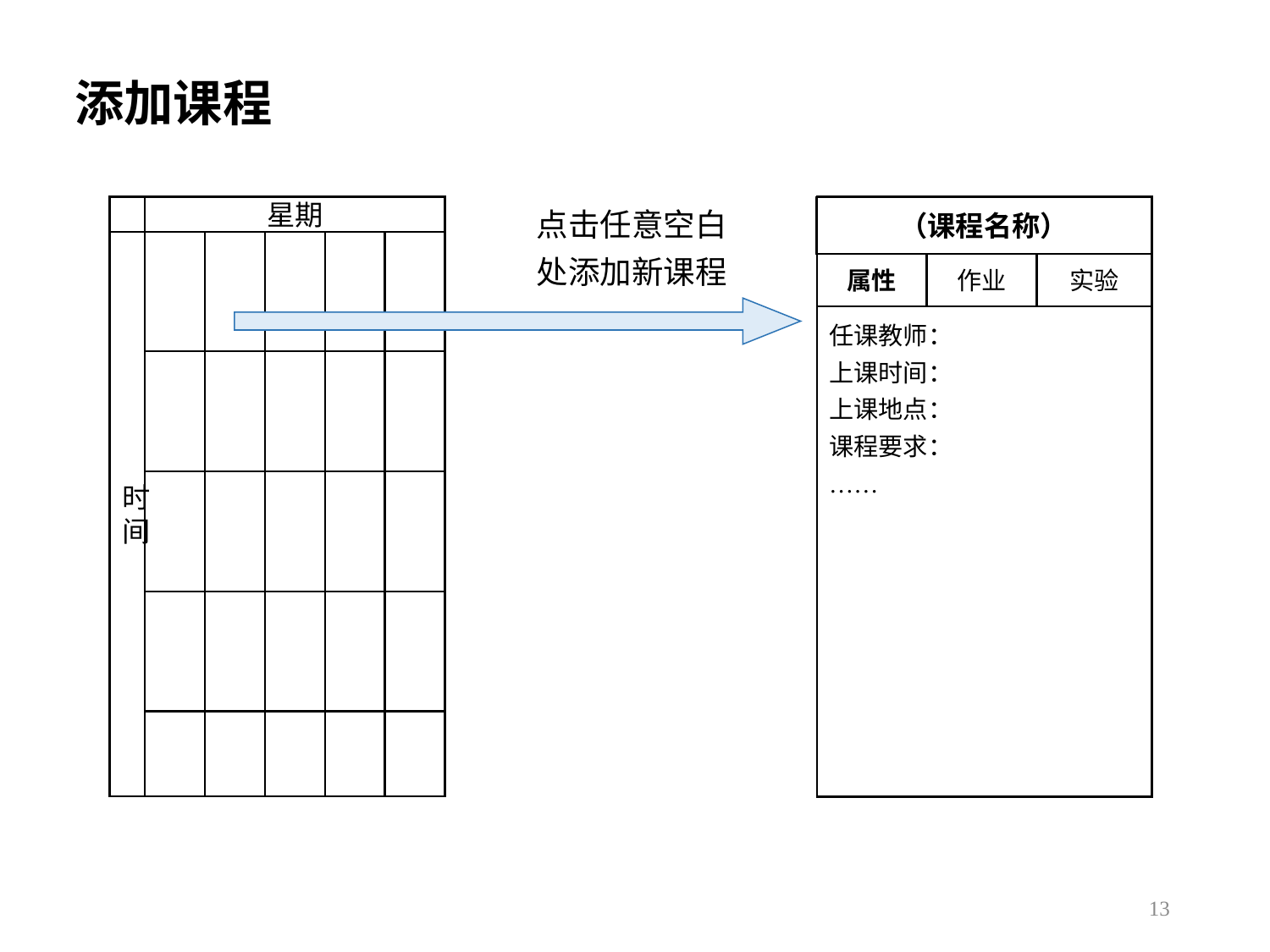

# 添加课程
点击任意空白处添加新课程
星期

（课程名称）

时间
作业
实验
属性

任课教师：
上课时间：
上课地点：
课程要求：
……

13